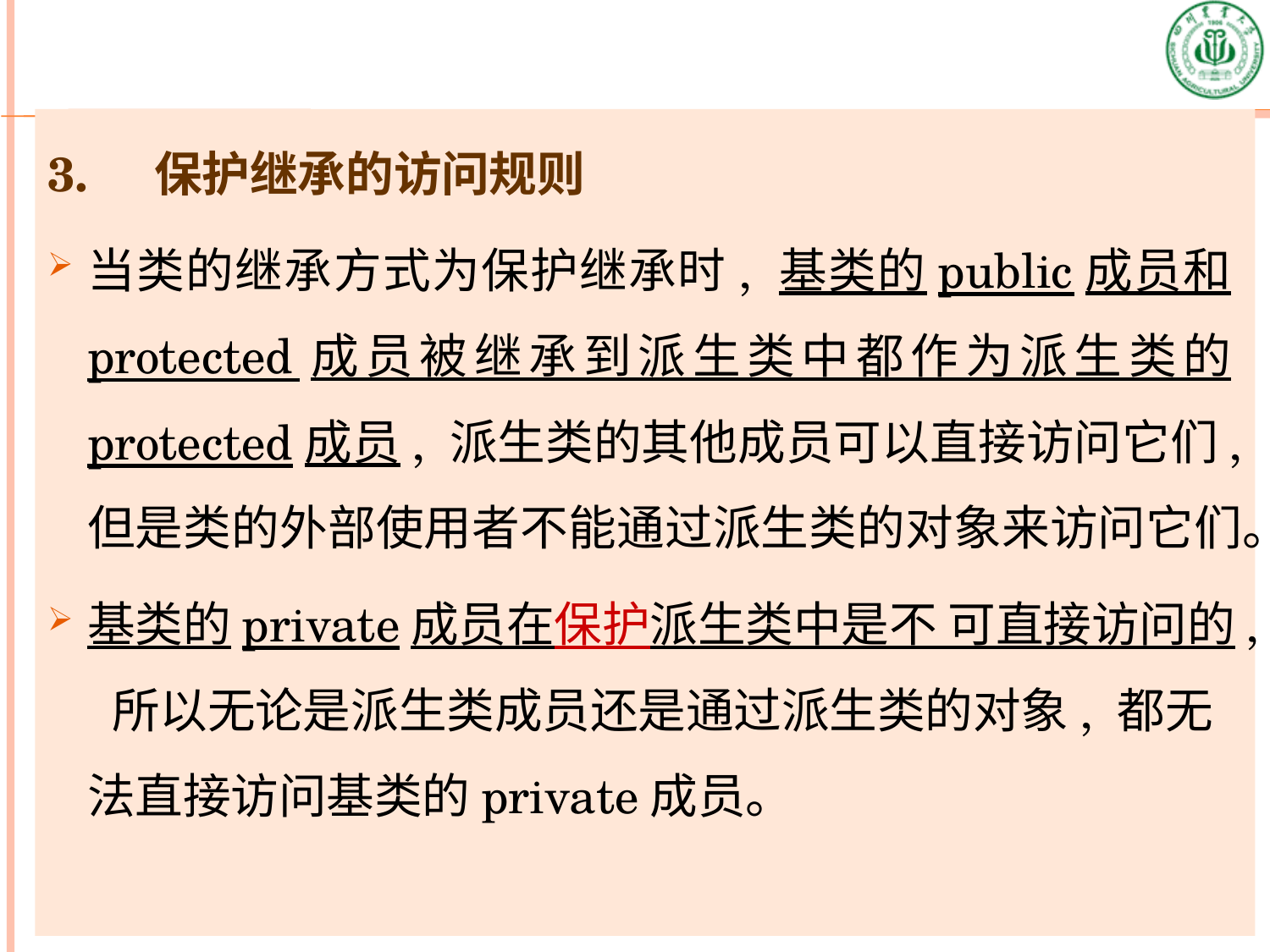

3.    保护继承的访问规则
当类的继承方式为保护继承时, 基类的public成员和protected成员被继承到派生类中都作为派生类的protected成员, 派生类的其他成员可以直接访问它们, 但是类的外部使用者不能通过派生类的对象来访问它们。
基类的private成员在保护派生类中是不 可直接访问的, 所以无论是派生类成员还是通过派生类的对象, 都无法直接访问基类的private成员。